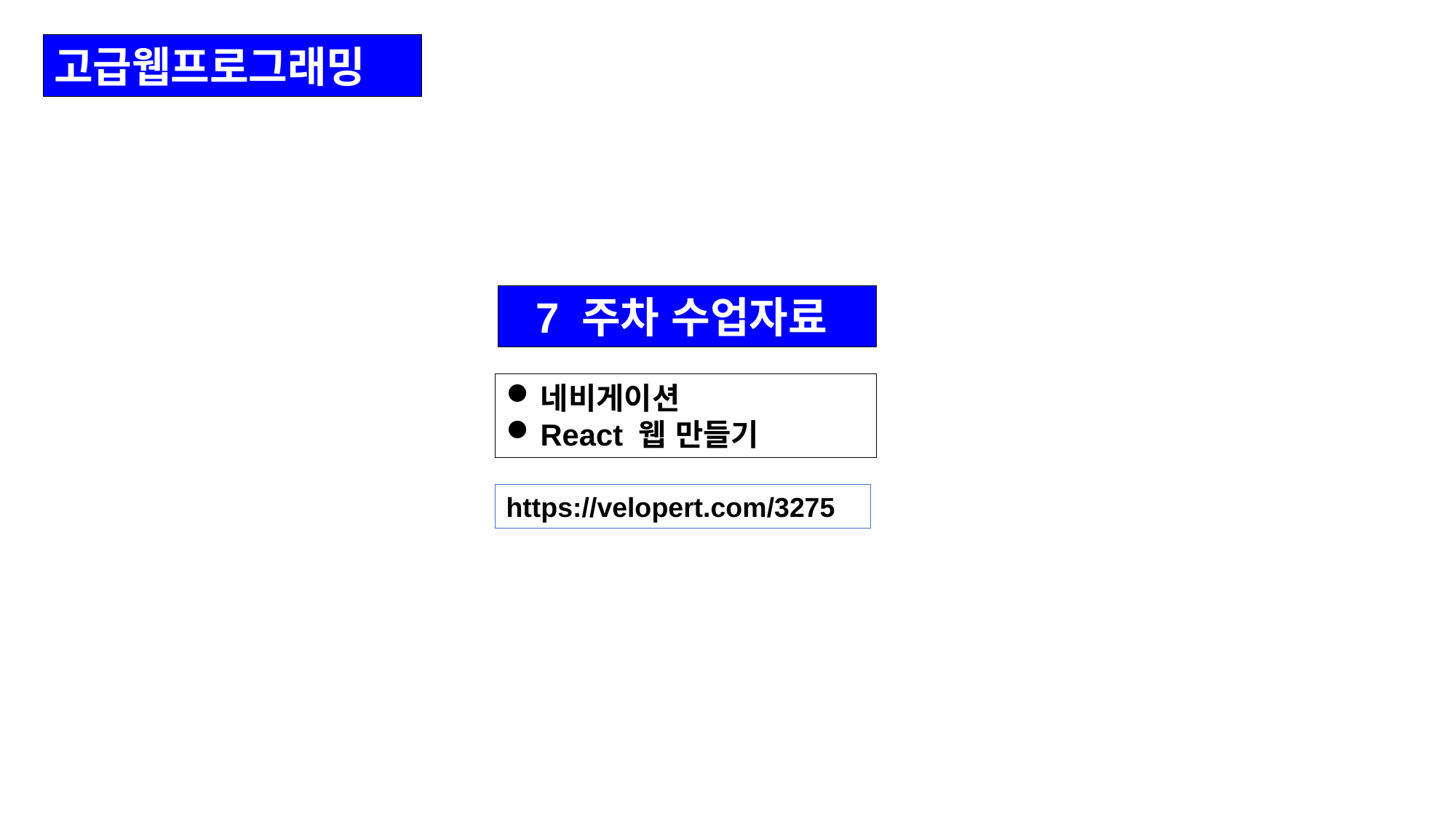

고급웹프로그래밍
7 주차 수업자료
네비게이션
React 웹 만들기
https://velopert.com/3275